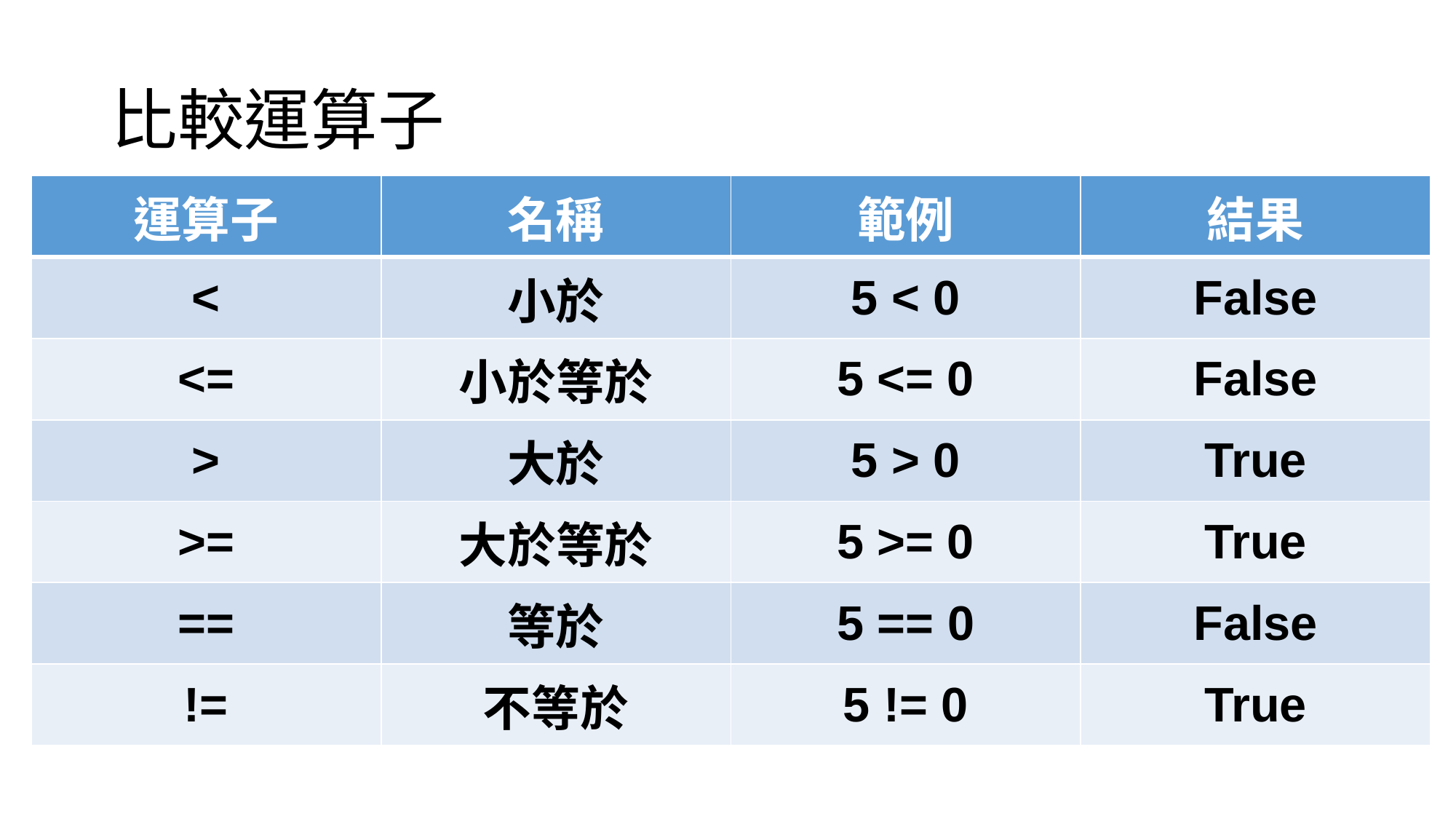

# 比較運算子
| 運算子 | 名稱 | 範例 | 結果 |
| --- | --- | --- | --- |
| < | 小於 | 5 < 0 | False |
| <= | 小於等於 | 5 <= 0 | False |
| > | 大於 | 5 > 0 | True |
| >= | 大於等於 | 5 >= 0 | True |
| == | 等於 | 5 == 0 | False |
| != | 不等於 | 5 != 0 | True |